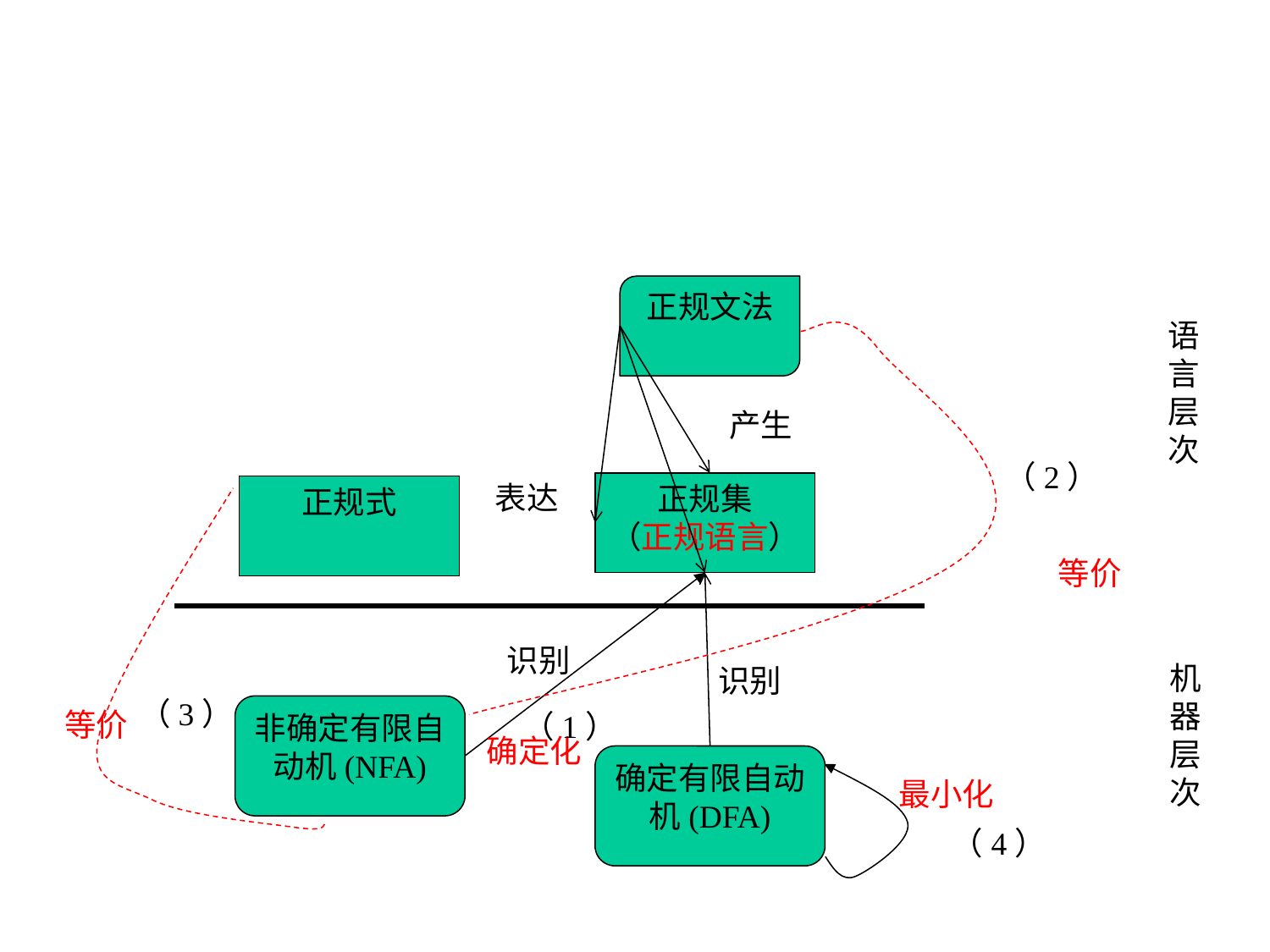

正规文法
语
言
层
次

产生
（2）
表达
正规集
（正规语言）
正规式

等价
识别
机
器
层
次
识别
（3）
非确定有限自动机(NFA)
等价
（1）
确定化
确定有限自动机(DFA)

最小化
（4）